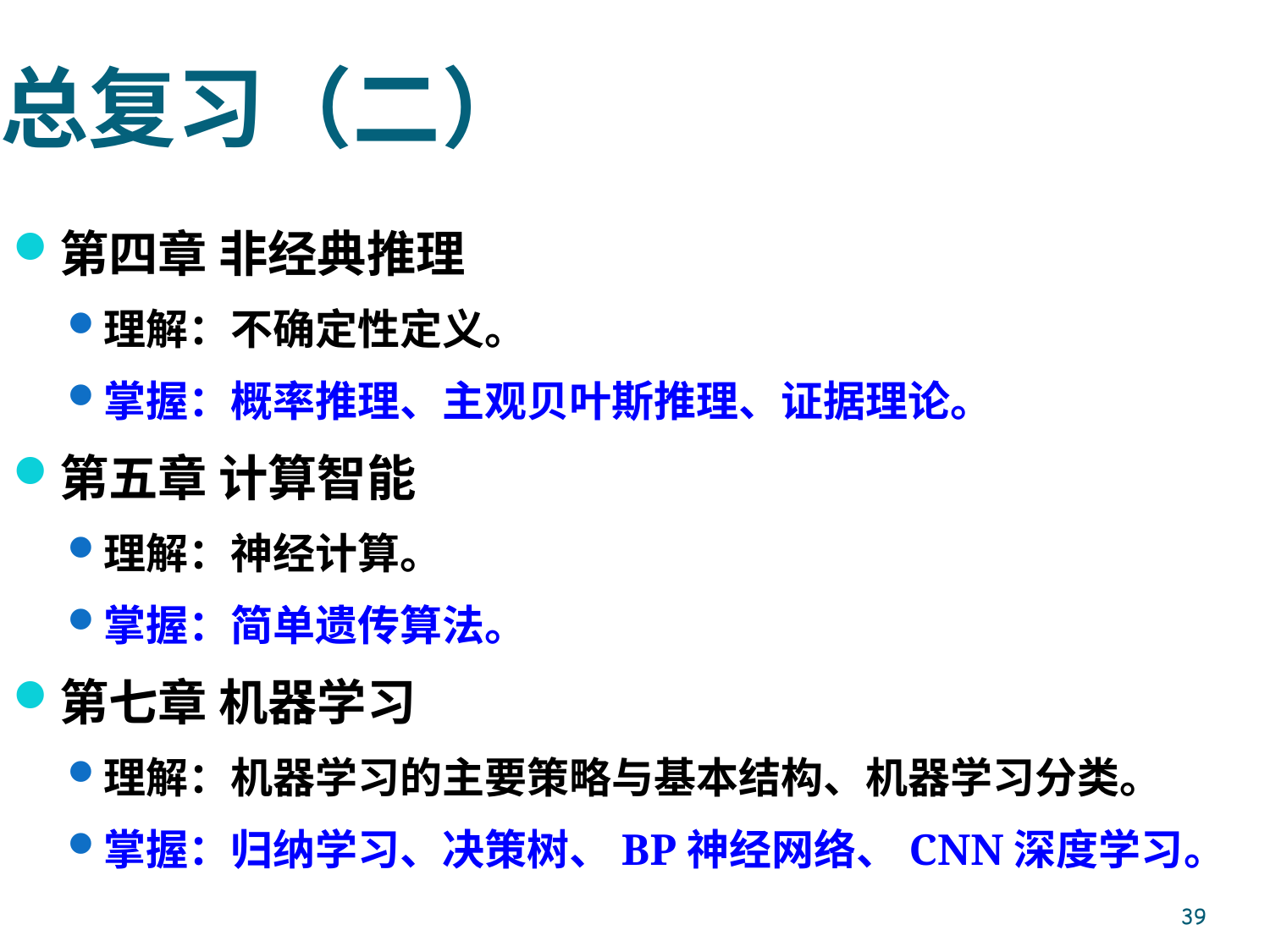

# 总复习（二）
第四章 非经典推理
理解：不确定性定义。
掌握：概率推理、主观贝叶斯推理、证据理论。
第五章 计算智能
理解：神经计算。
掌握：简单遗传算法。
第七章 机器学习
理解：机器学习的主要策略与基本结构、机器学习分类。
掌握：归纳学习、决策树、BP神经网络、CNN深度学习。
39